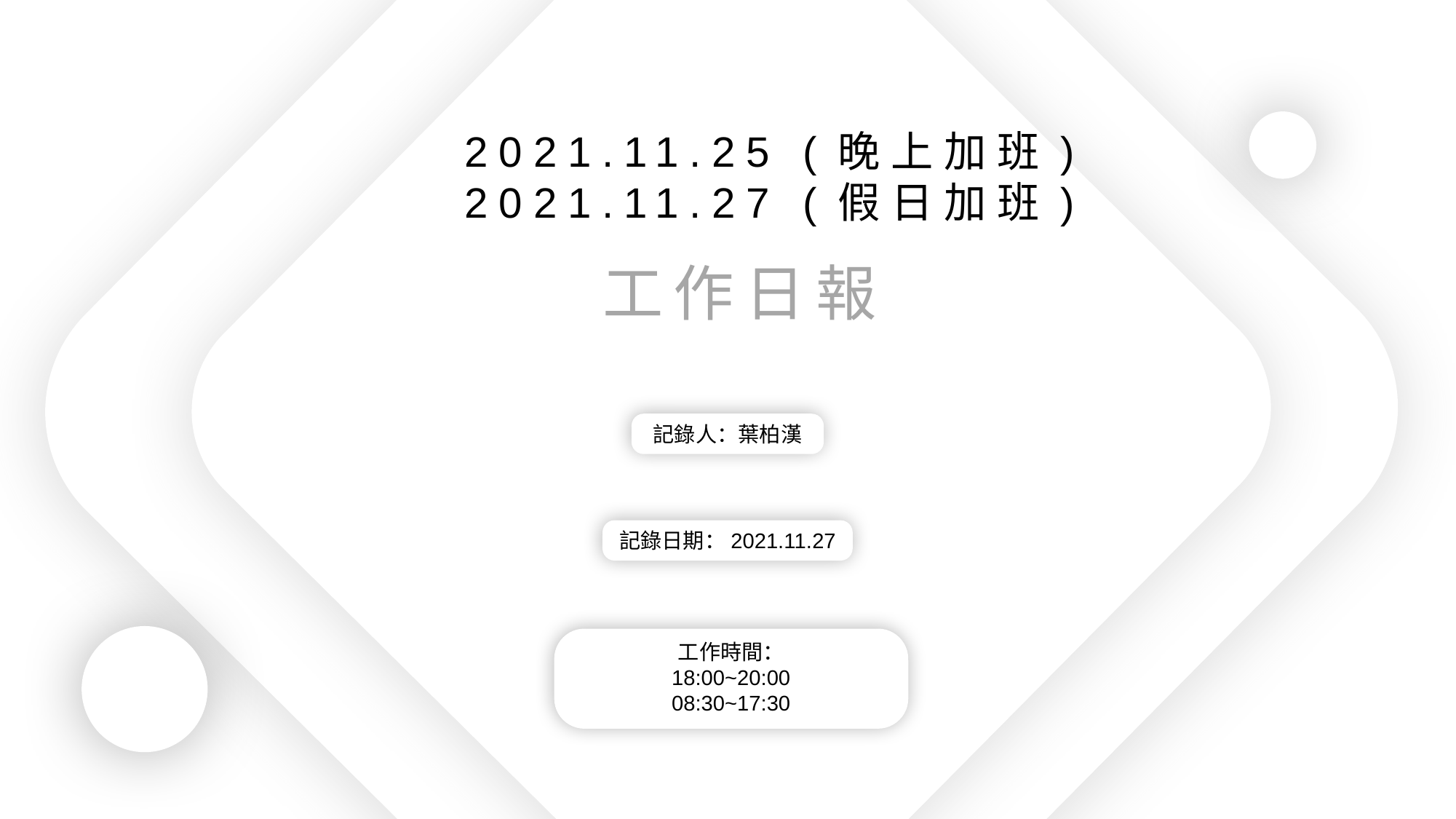

2021.11.25 (晚上加班)
2021.11.27 (假日加班)
工作日報

記錄人：葉柏漢

記錄日期：2021.11.27

工作時間：
18:00~20:00
08:30~17:30